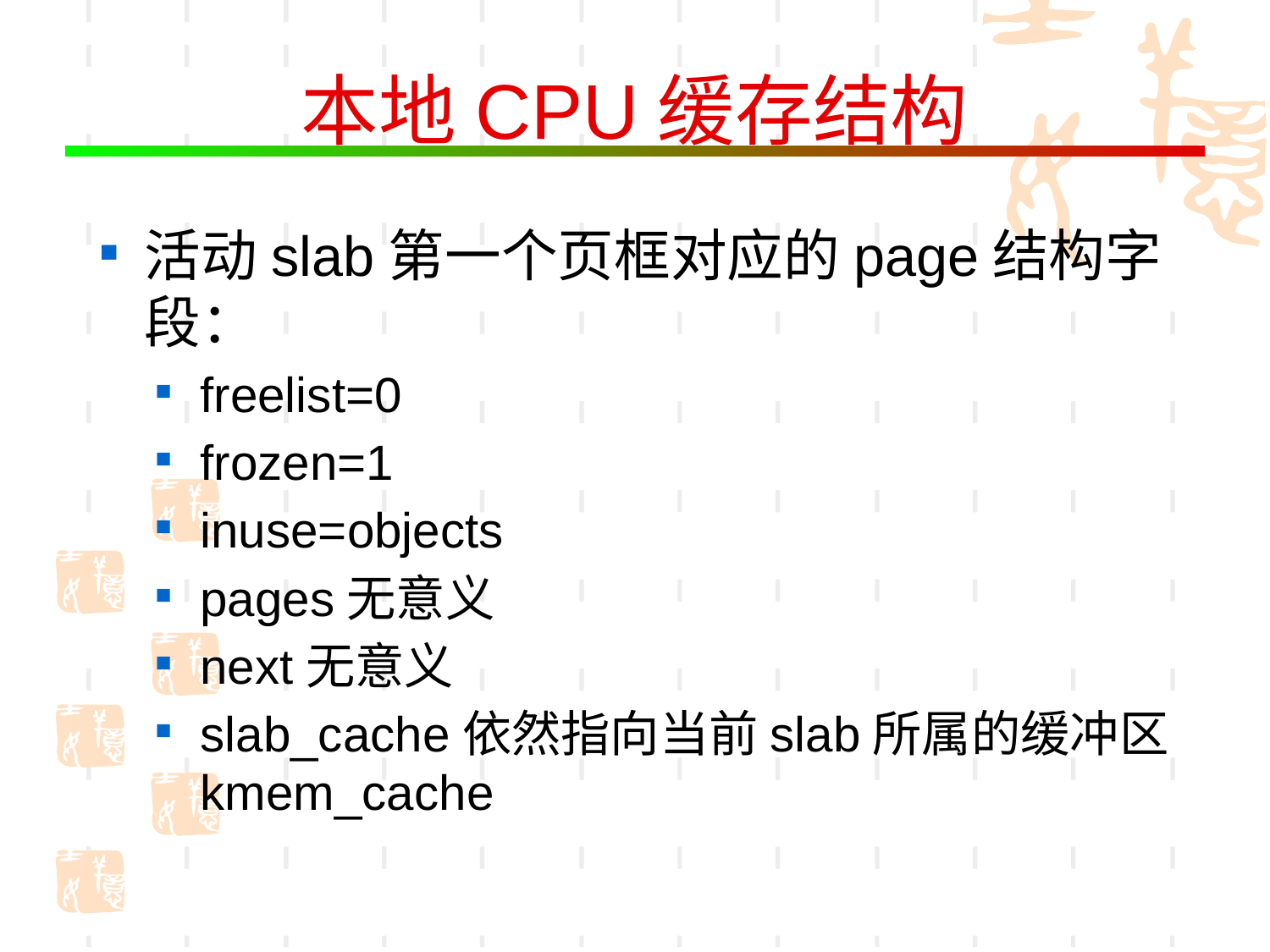

# 本地CPU缓存结构
活动slab第一个页框对应的page结构字段：
freelist=0
frozen=1
inuse=objects
pages无意义
next无意义
slab_cache依然指向当前slab所属的缓冲区kmem_cache